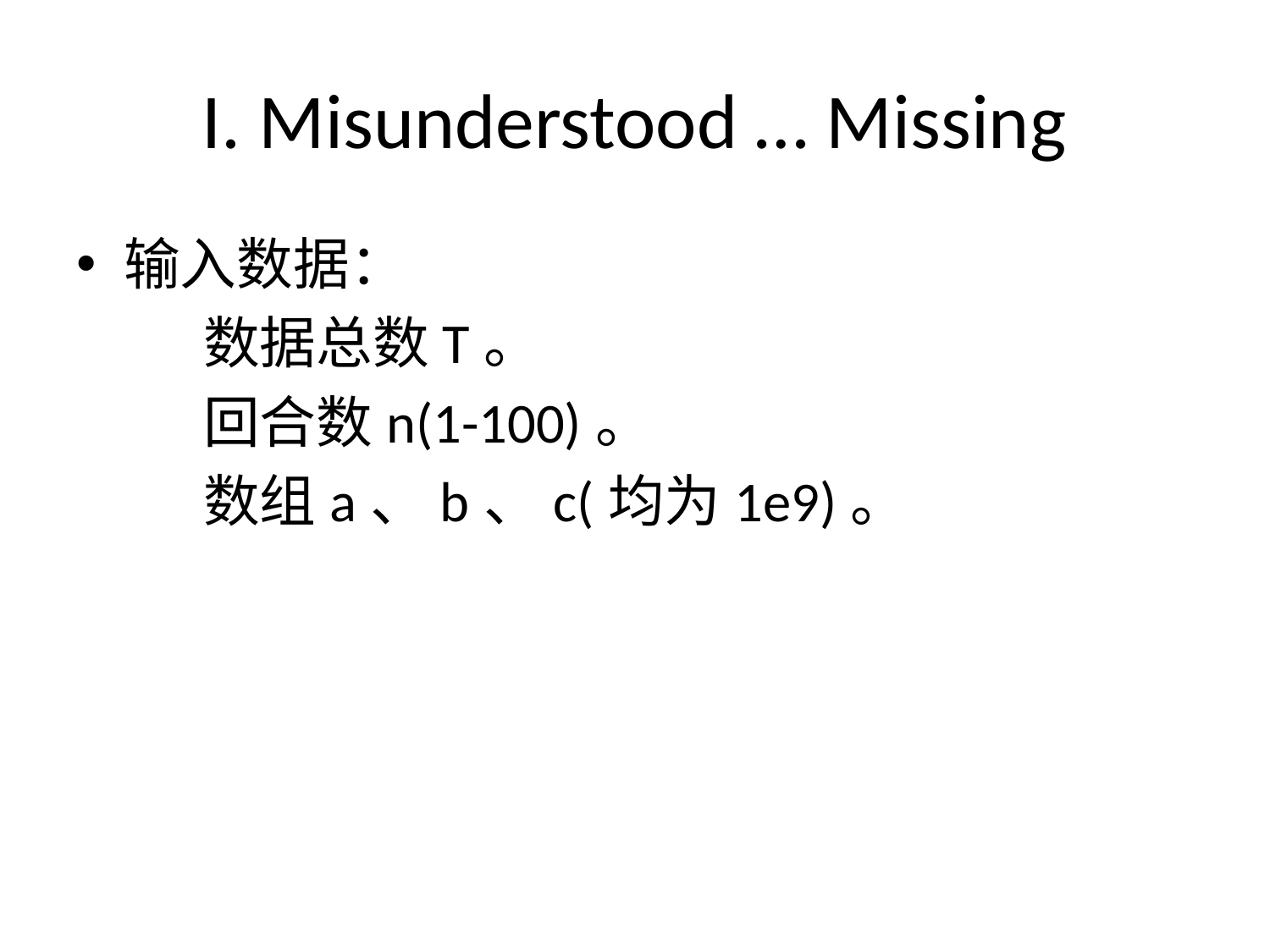

# I. Misunderstood … Missing
输入数据：
	数据总数T。
	回合数n(1-100)。
	数组a、b、c(均为1e9)。